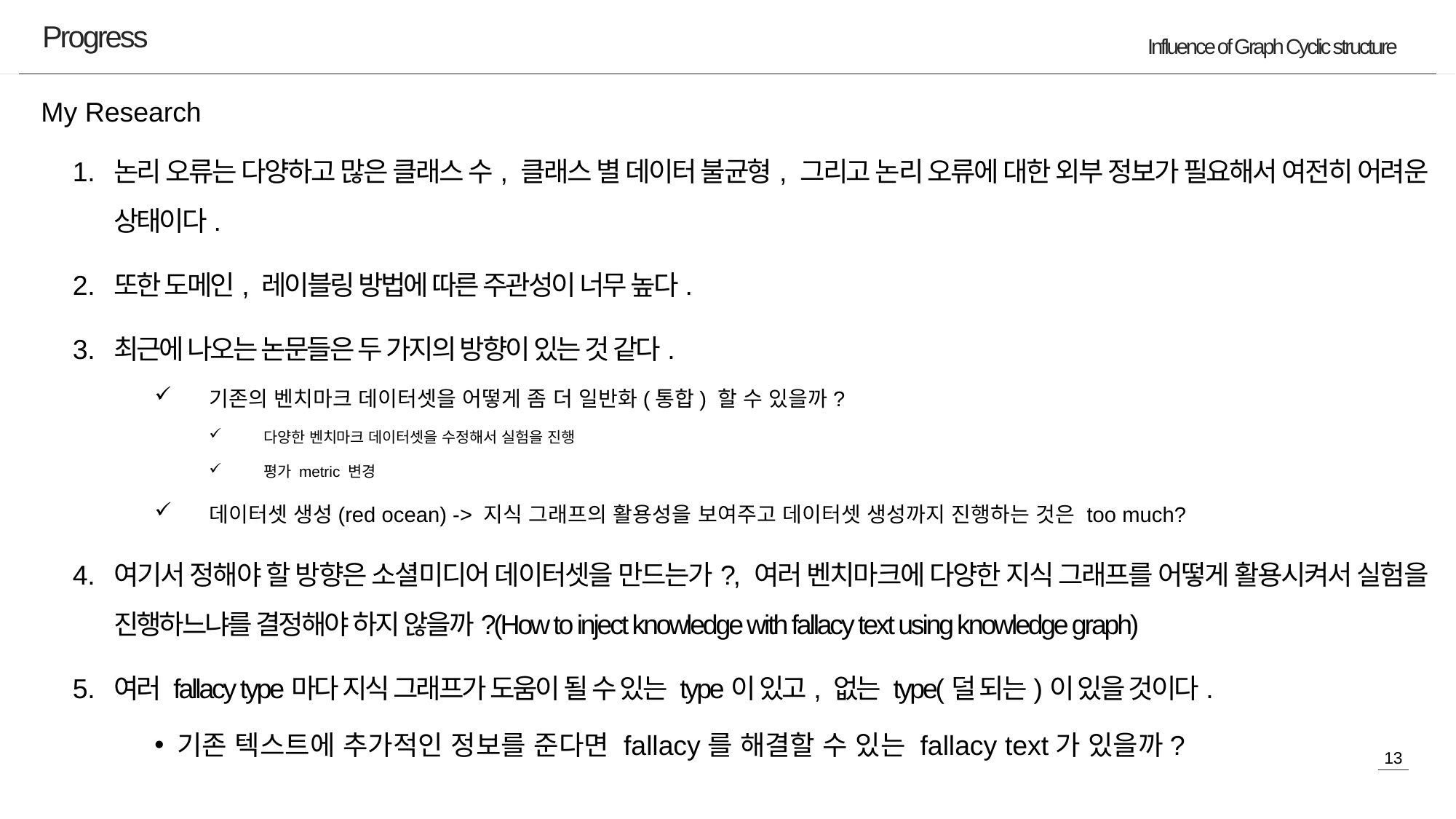

Progress
My Research
논리 오류는 다양하고 많은 클래스 수, 클래스 별 데이터 불균형, 그리고 논리 오류에 대한 외부 정보가 필요해서 여전히 어려운 상태이다.
또한 도메인, 레이블링 방법에 따른 주관성이 너무 높다.
최근에 나오는 논문들은 두 가지의 방향이 있는 것 같다.
기존의 벤치마크 데이터셋을 어떻게 좀 더 일반화(통합) 할 수 있을까?
다양한 벤치마크 데이터셋을 수정해서 실험을 진행
평가 metric 변경
데이터셋 생성(red ocean) -> 지식 그래프의 활용성을 보여주고 데이터셋 생성까지 진행하는 것은 too much?
여기서 정해야 할 방향은 소셜미디어 데이터셋을 만드는가?, 여러 벤치마크에 다양한 지식 그래프를 어떻게 활용시켜서 실험을 진행하느냐를 결정해야 하지 않을까?(How to inject knowledge with fallacy text using knowledge graph)
여러 fallacy type마다 지식 그래프가 도움이 될 수 있는 type이 있고, 없는 type(덜 되는)이 있을 것이다.
기존 텍스트에 추가적인 정보를 준다면 fallacy를 해결할 수 있는 fallacy text가 있을까?